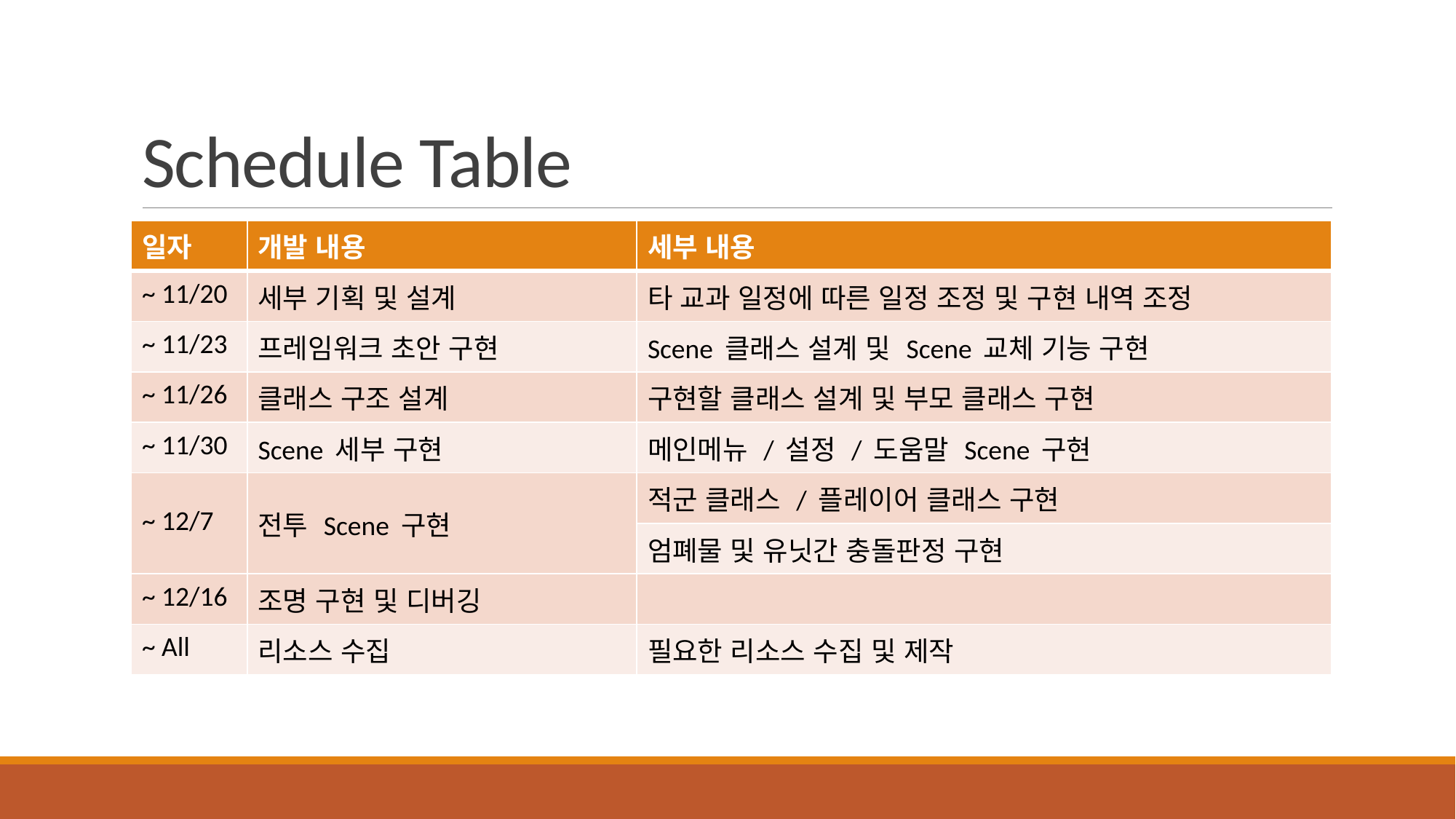

# Schedule Table
| 일자 | 개발 내용 | 세부 내용 |
| --- | --- | --- |
| ~ 11/20 | 세부 기획 및 설계 | 타 교과 일정에 따른 일정 조정 및 구현 내역 조정 |
| ~ 11/23 | 프레임워크 초안 구현 | Scene 클래스 설계 및 Scene 교체 기능 구현 |
| ~ 11/26 | 클래스 구조 설계 | 구현할 클래스 설계 및 부모 클래스 구현 |
| ~ 11/30 | Scene 세부 구현 | 메인메뉴 / 설정 / 도움말 Scene 구현 |
| ~ 12/7 | 전투 Scene 구현 | 적군 클래스 / 플레이어 클래스 구현 |
|  |  | 엄폐물 및 유닛간 충돌판정 구현 |
| ~ 12/16 | 조명 구현 및 디버깅 |  |
| ~ All | 리소스 수집 | 필요한 리소스 수집 및 제작 |